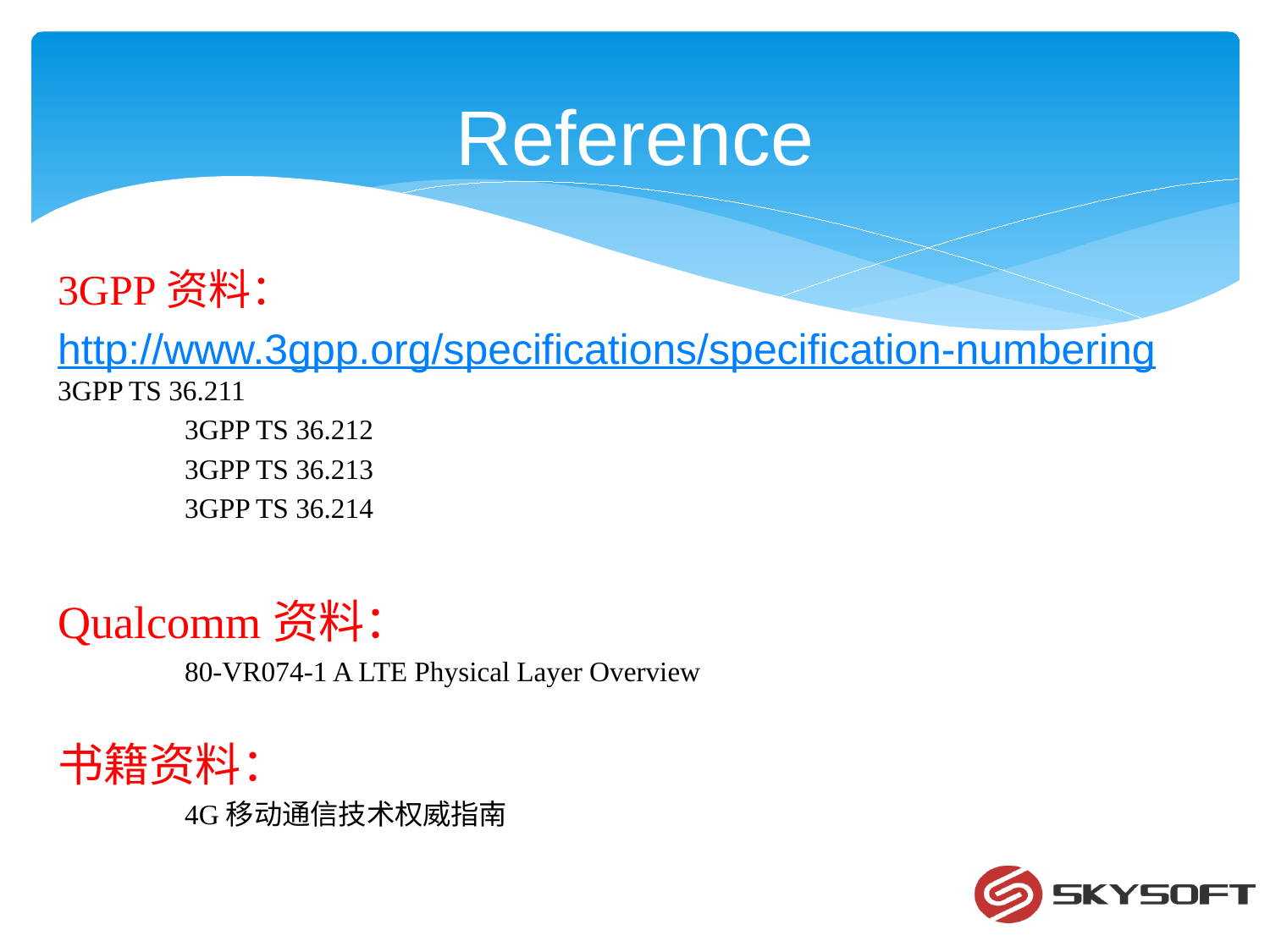

# Reference
3GPP资料：
http://www.3gpp.org/specifications/specification-numbering	3GPP TS 36.211
	3GPP TS 36.212
	3GPP TS 36.213
	3GPP TS 36.214

Qualcomm资料：
	80-VR074-1 A LTE Physical Layer Overview

书籍资料：
	4G移动通信技术权威指南